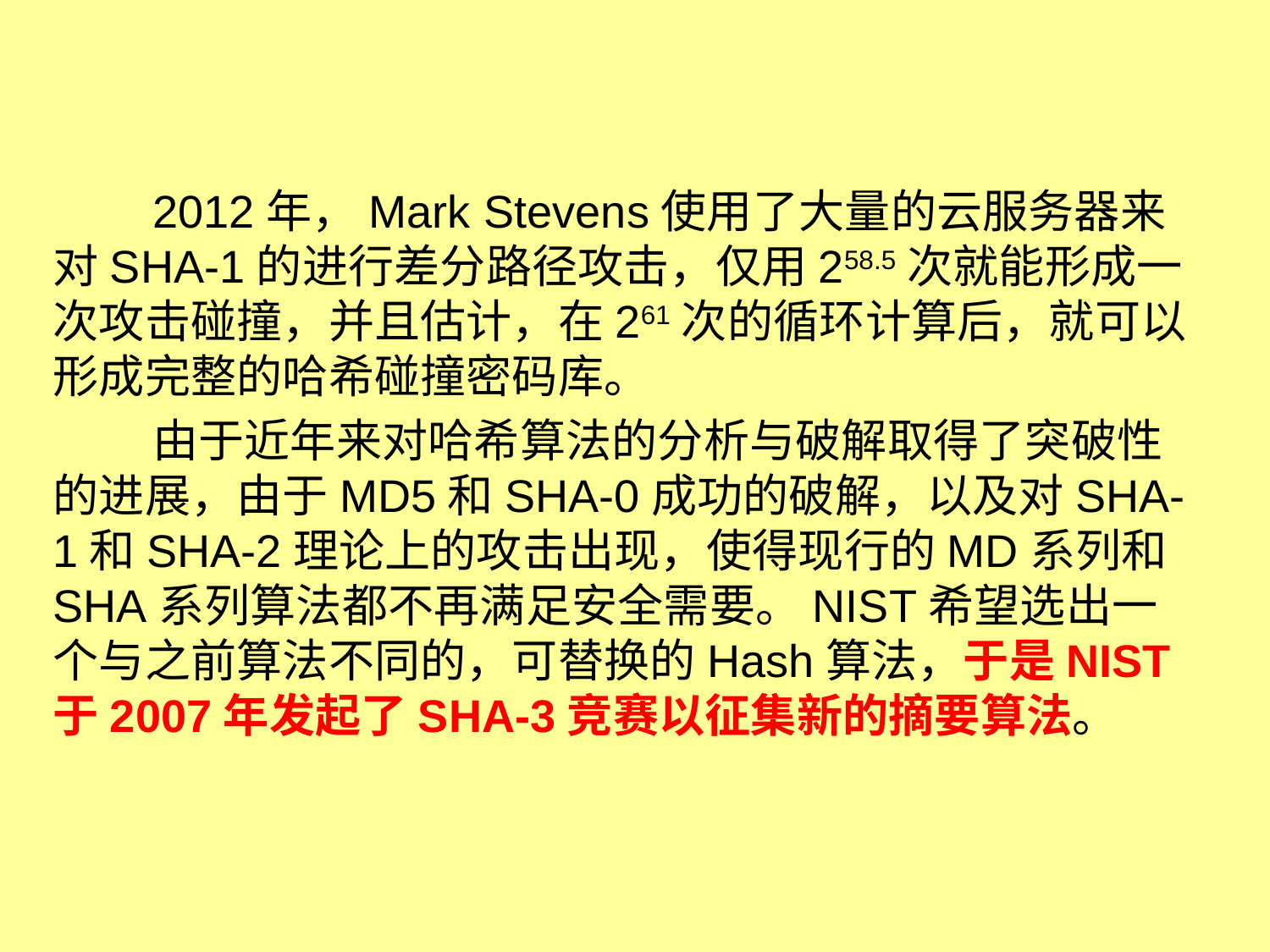

2012年，Mark Stevens使用了大量的云服务器来对SHA-1的进行差分路径攻击，仅用258.5次就能形成一次攻击碰撞，并且估计，在261次的循环计算后，就可以形成完整的哈希碰撞密码库。
由于近年来对哈希算法的分析与破解取得了突破性的进展，由于MD5和SHA-0成功的破解，以及对SHA-1和SHA-2理论上的攻击出现，使得现行的MD系列和SHA系列算法都不再满足安全需要。NIST希望选出一个与之前算法不同的，可替换的Hash算法，于是NIST于2007年发起了SHA-3竞赛以征集新的摘要算法。